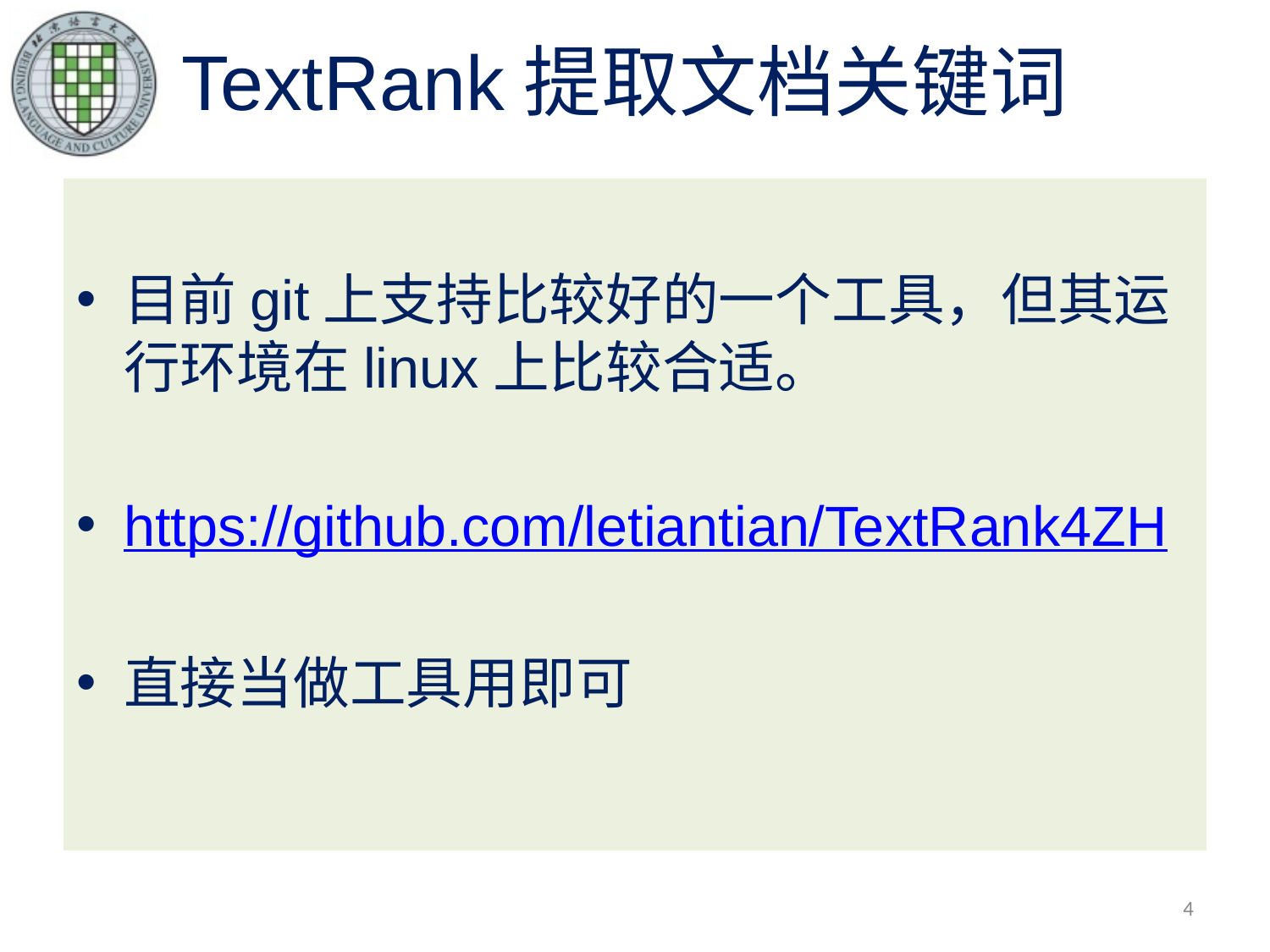

# TextRank提取文档关键词

目前git上支持比较好的一个工具，但其运行环境在linux上比较合适。

https://github.com/letiantian/TextRank4ZH

直接当做工具用即可
4